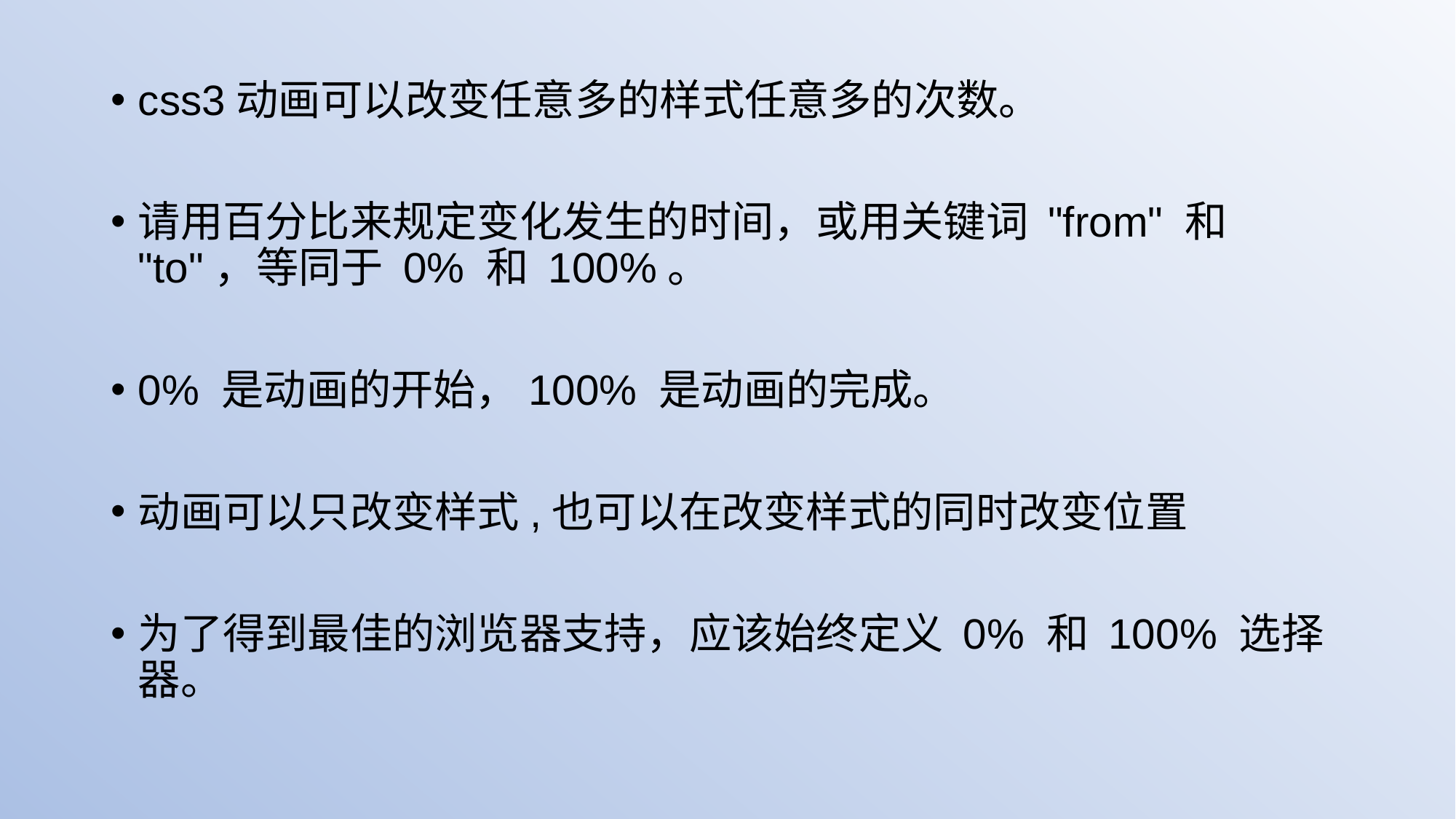

css3动画可以改变任意多的样式任意多的次数。

请用百分比来规定变化发生的时间，或用关键词 "from" 和 "to"，等同于 0% 和 100%。

0% 是动画的开始，100% 是动画的完成。

动画可以只改变样式,也可以在改变样式的同时改变位置

为了得到最佳的浏览器支持，应该始终定义 0% 和 100% 选择器。